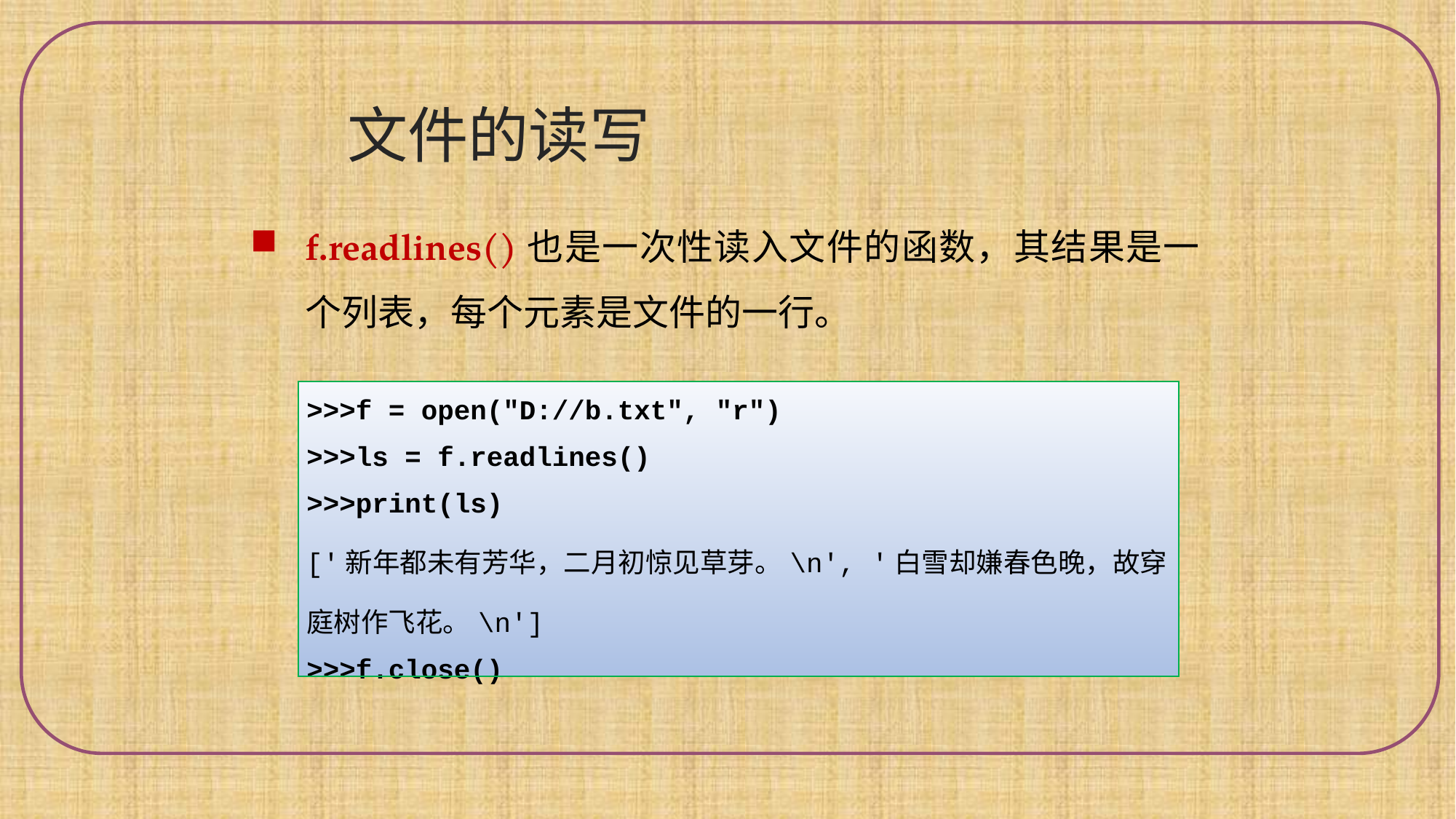

文件的读写
f.readlines()也是一次性读入文件的函数，其结果是一个列表，每个元素是文件的一行。
| >>>f = open("D://b.txt", "r") >>>ls = f.readlines() >>>print(ls) ['新年都未有芳华，二月初惊见草芽。\n', '白雪却嫌春色晚，故穿庭树作飞花。\n'] >>>f.close() |
| --- |